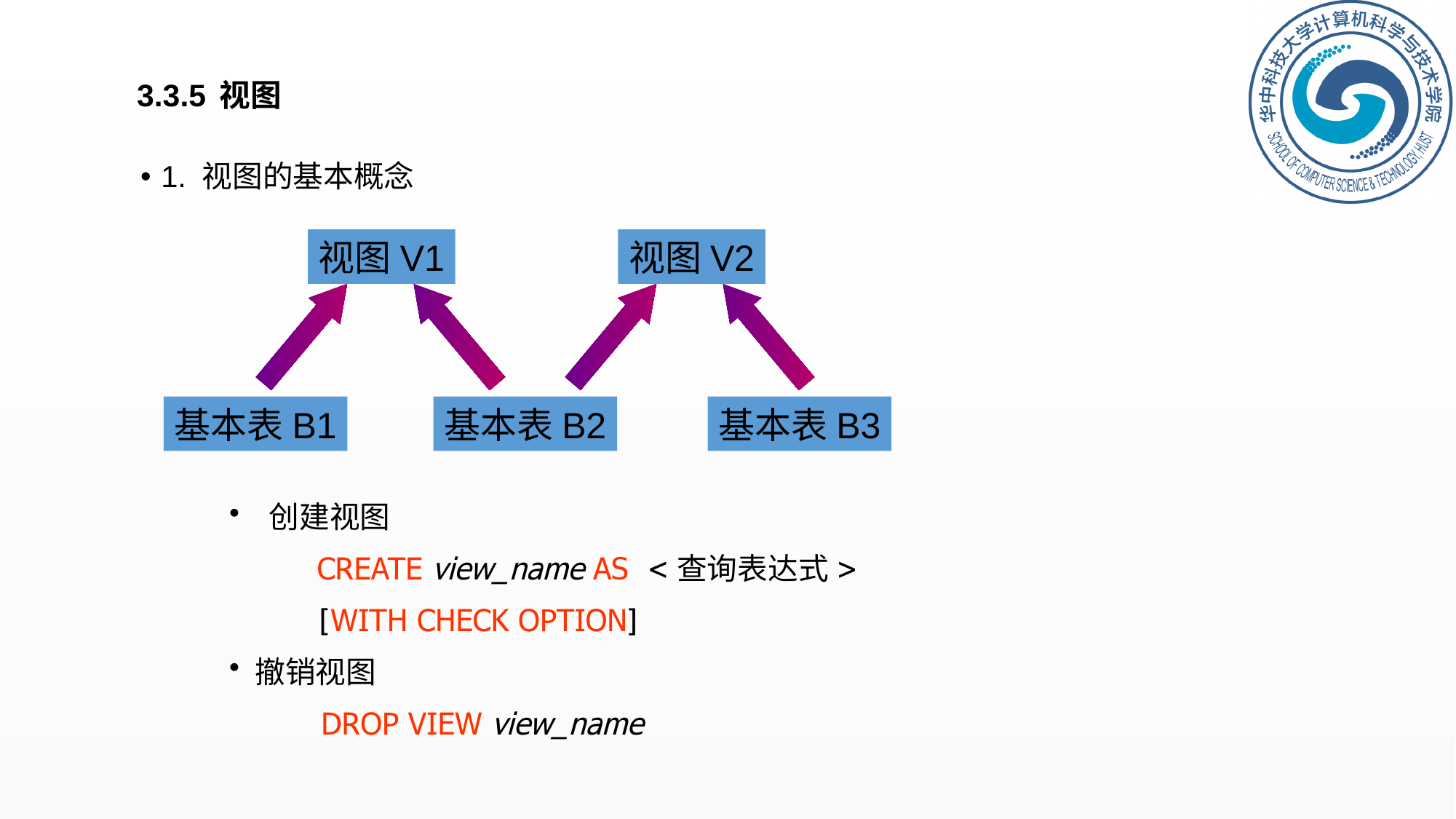

# 3.3.5 视图
1. 视图的基本概念
视图V1
视图V2

基本表B1
基本表B2
基本表B3
 创建视图
 CREATE view_name AS  <查询表达式>
 [WITH CHECK OPTION]
撤销视图
       DROP VIEW view_name